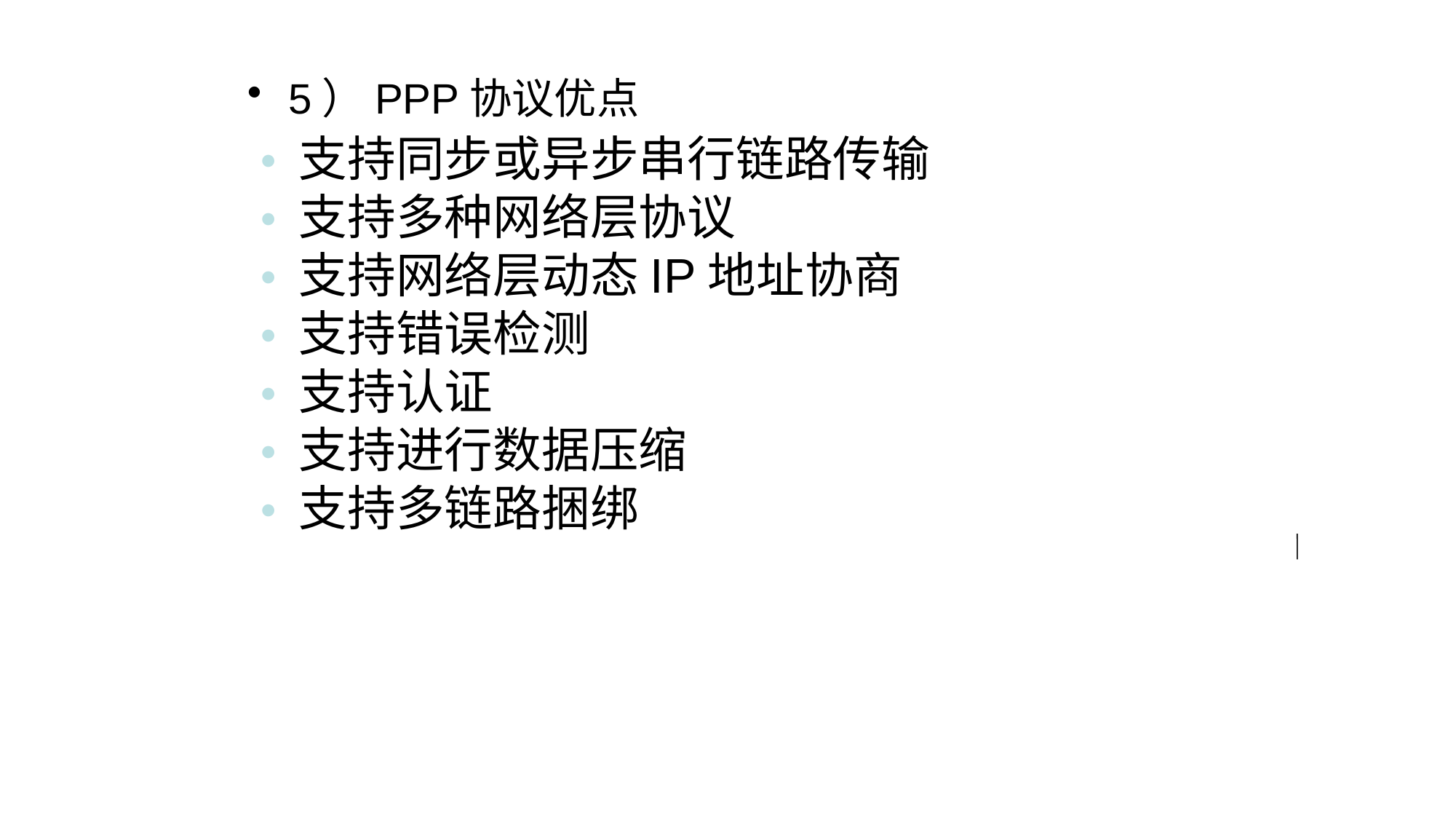

5）PPP协议优点

支持同步或异步串行链路传输
支持多种网络层协议
支持网络层动态IP地址协商
支持错误检测
支持认证
支持进行数据压缩
支持多链路捆绑